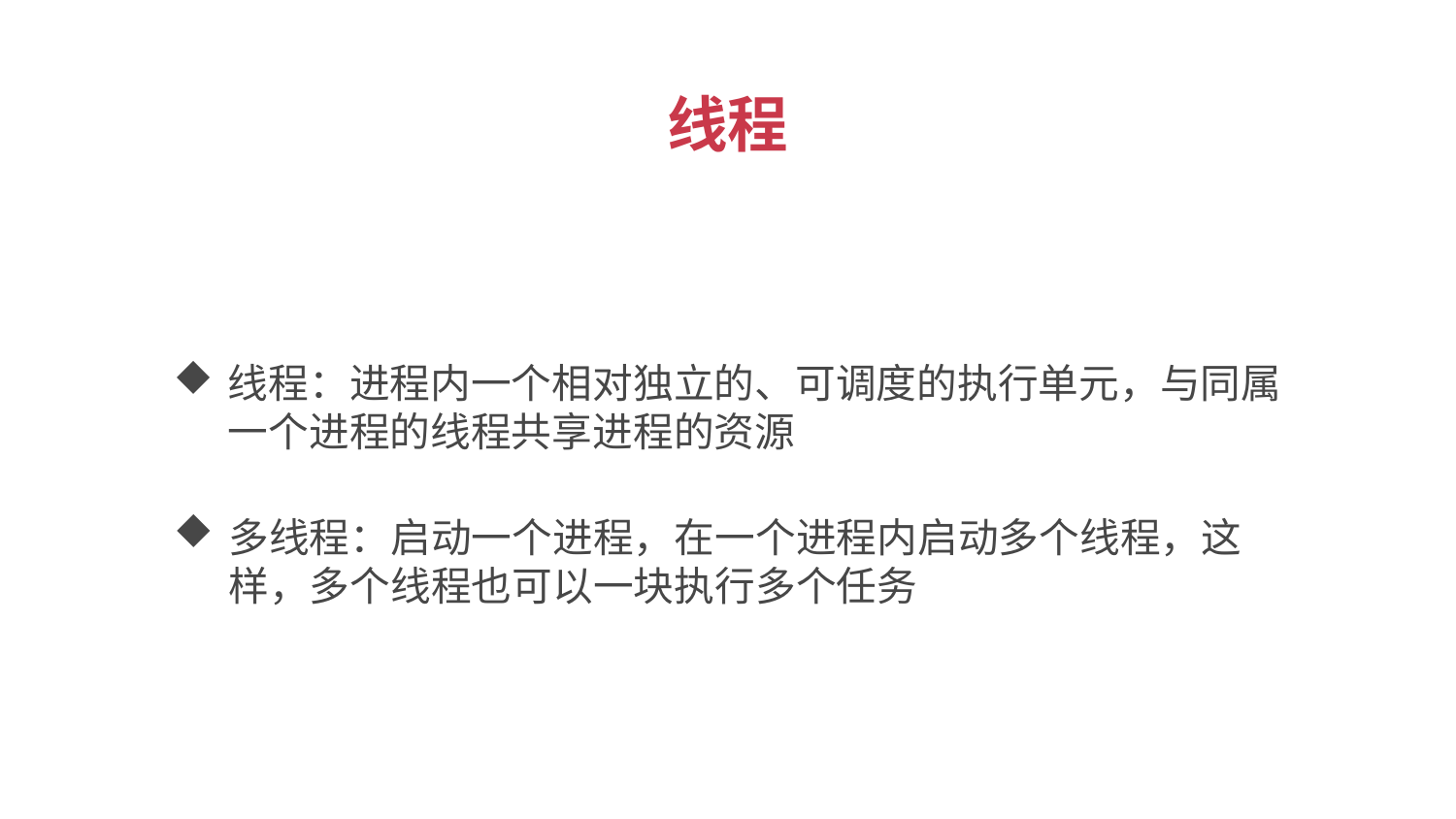

线程
线程：进程内一个相对独立的、可调度的执行单元，与同属一个进程的线程共享进程的资源
多线程：启动一个进程，在一个进程内启动多个线程，这样，多个线程也可以一块执行多个任务